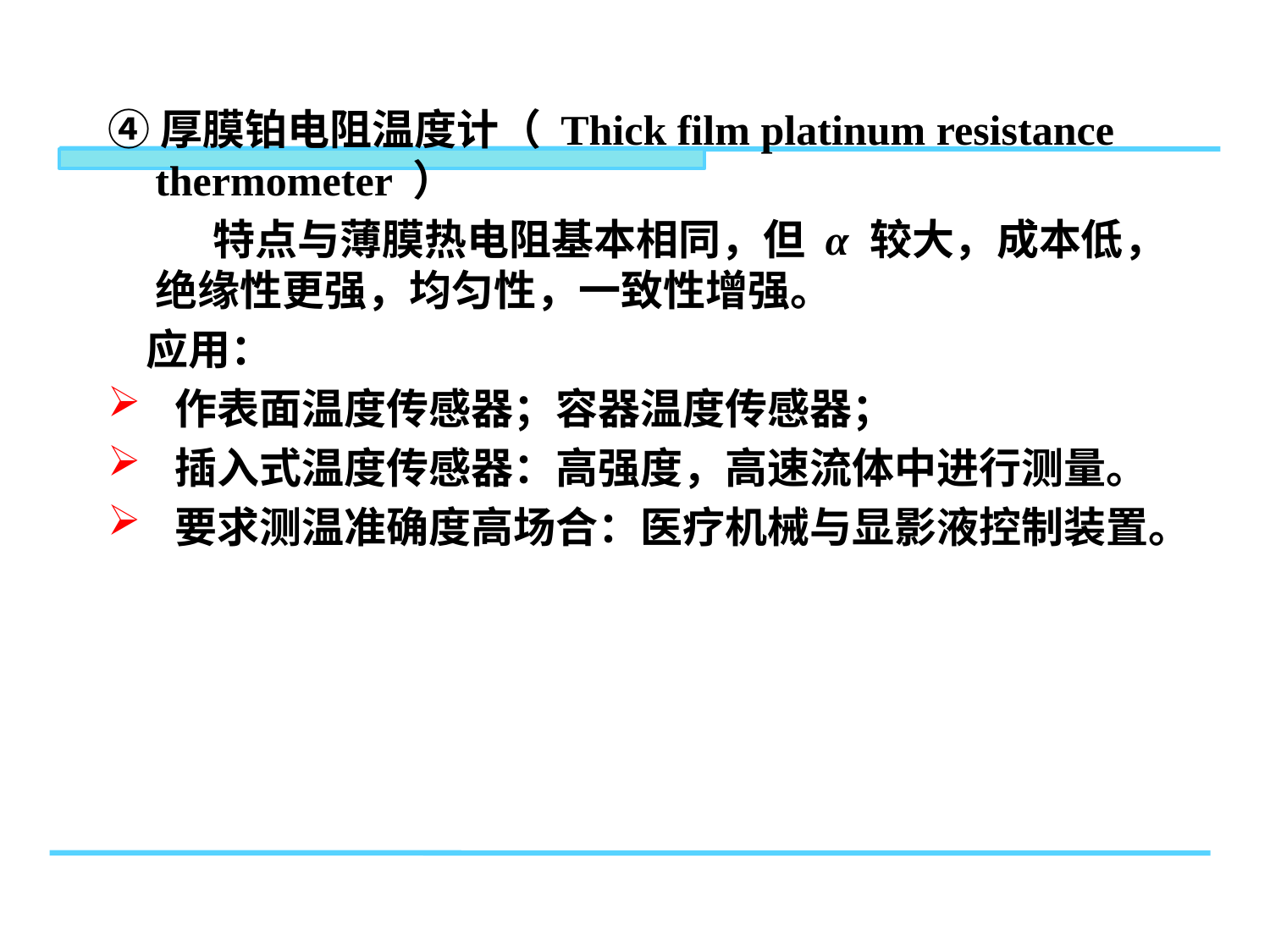

④厚膜铂电阻温度计（ Thick film platinum resistance thermometer ）
          特点与薄膜热电阻基本相同，但 α 较大，成本低，绝缘性更强，均匀性，一致性增强。
   应用：
 作表面温度传感器；容器温度传感器；
 插入式温度传感器：高强度，高速流体中进行测量。
 要求测温准确度高场合：医疗机械与显影液控制装置。